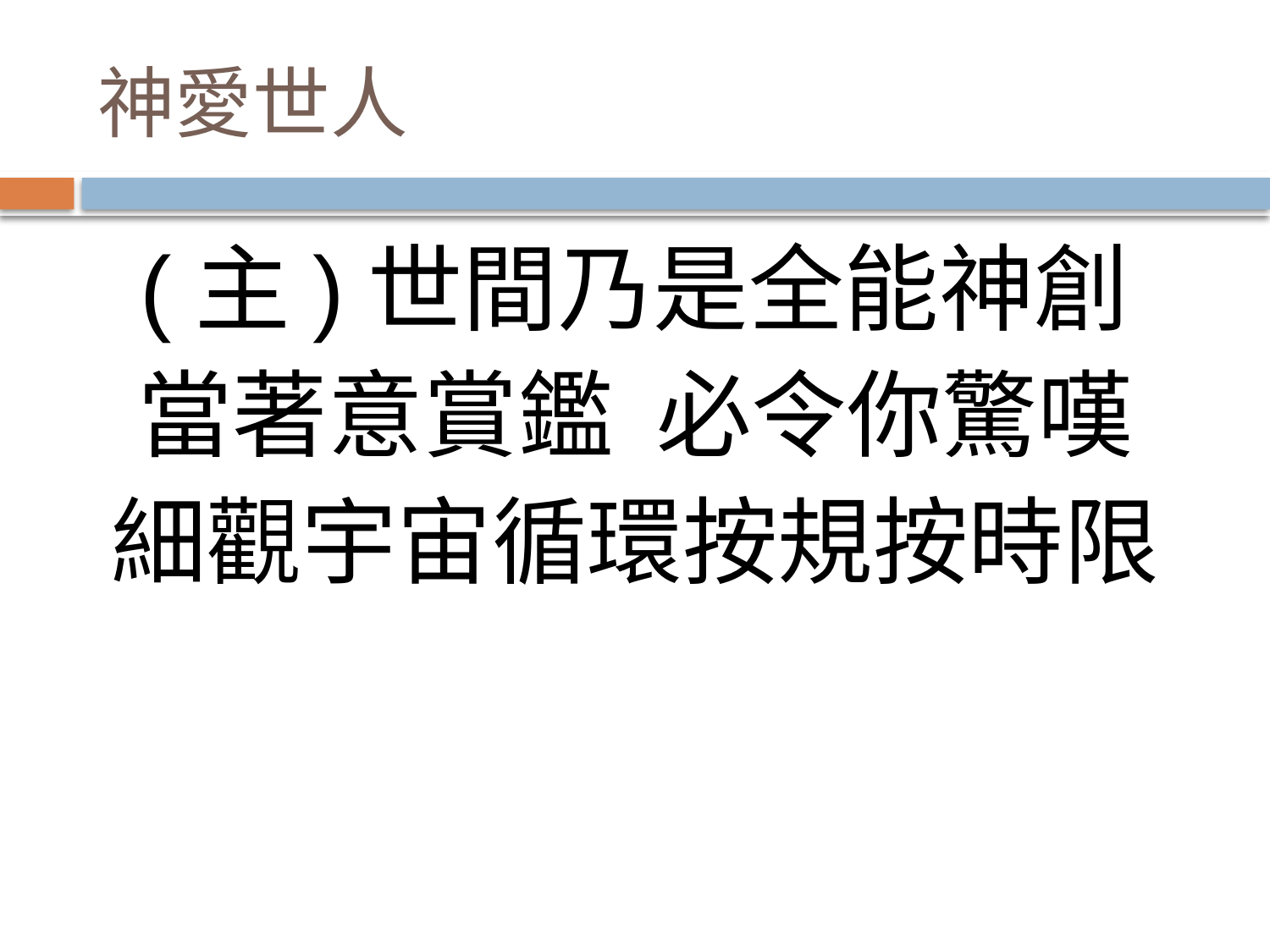

# 神愛世人
(主)世間乃是全能神創
當著意賞鑑  必令你驚嘆
細觀宇宙循環按規按時限